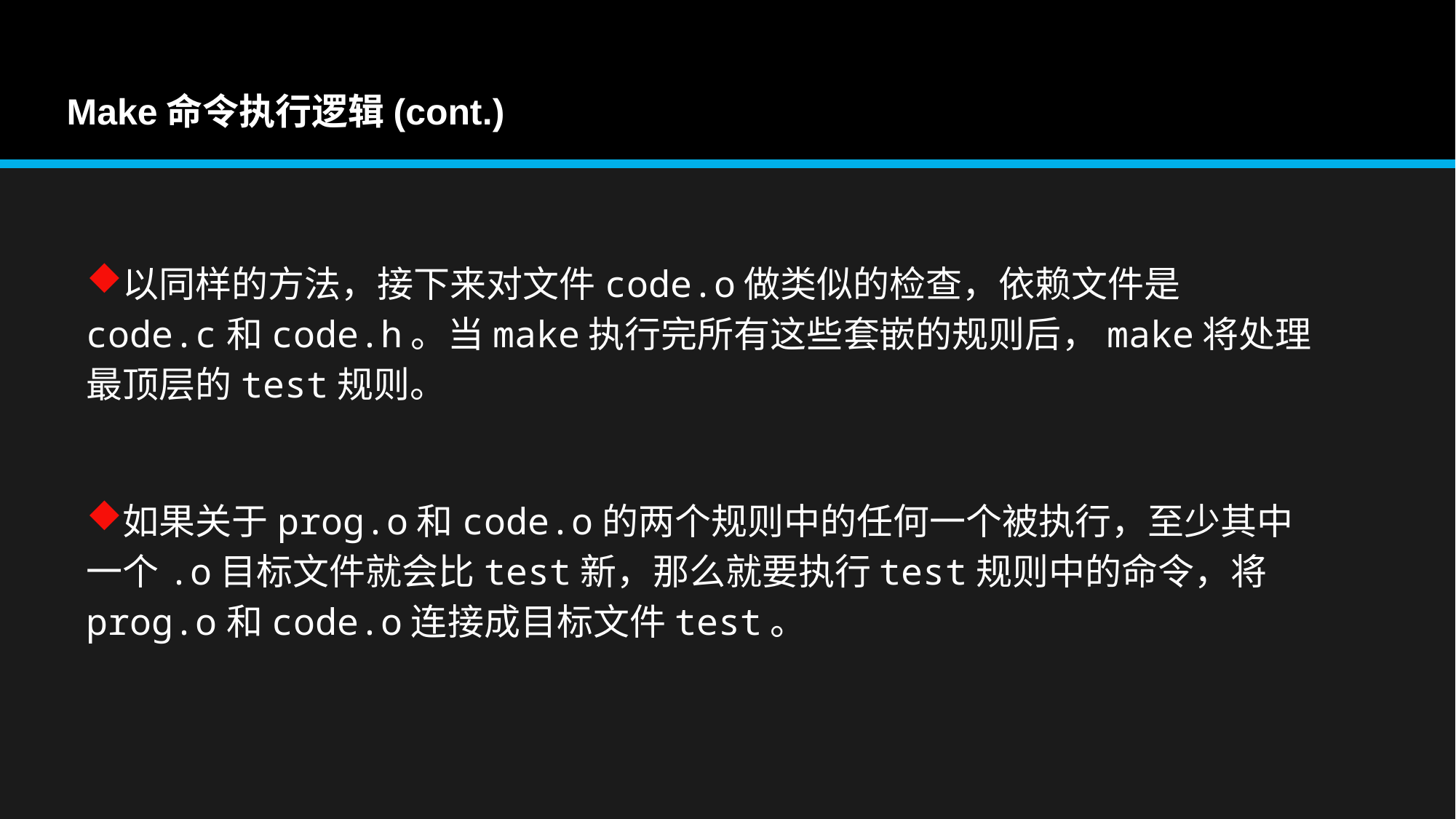

Make命令执行逻辑(cont.)规则的执行顺序：
以同样的方法，接下来对文件code.o做类似的检查，依赖文件是code.c和code.h。当make执行完所有这些套嵌的规则后，make将处理最顶层的test规则。

如果关于prog.o和code.o的两个规则中的任何一个被执行，至少其中一个.o目标文件就会比test新，那么就要执行test规则中的命令，将prog.o和code.o连接成目标文件test。